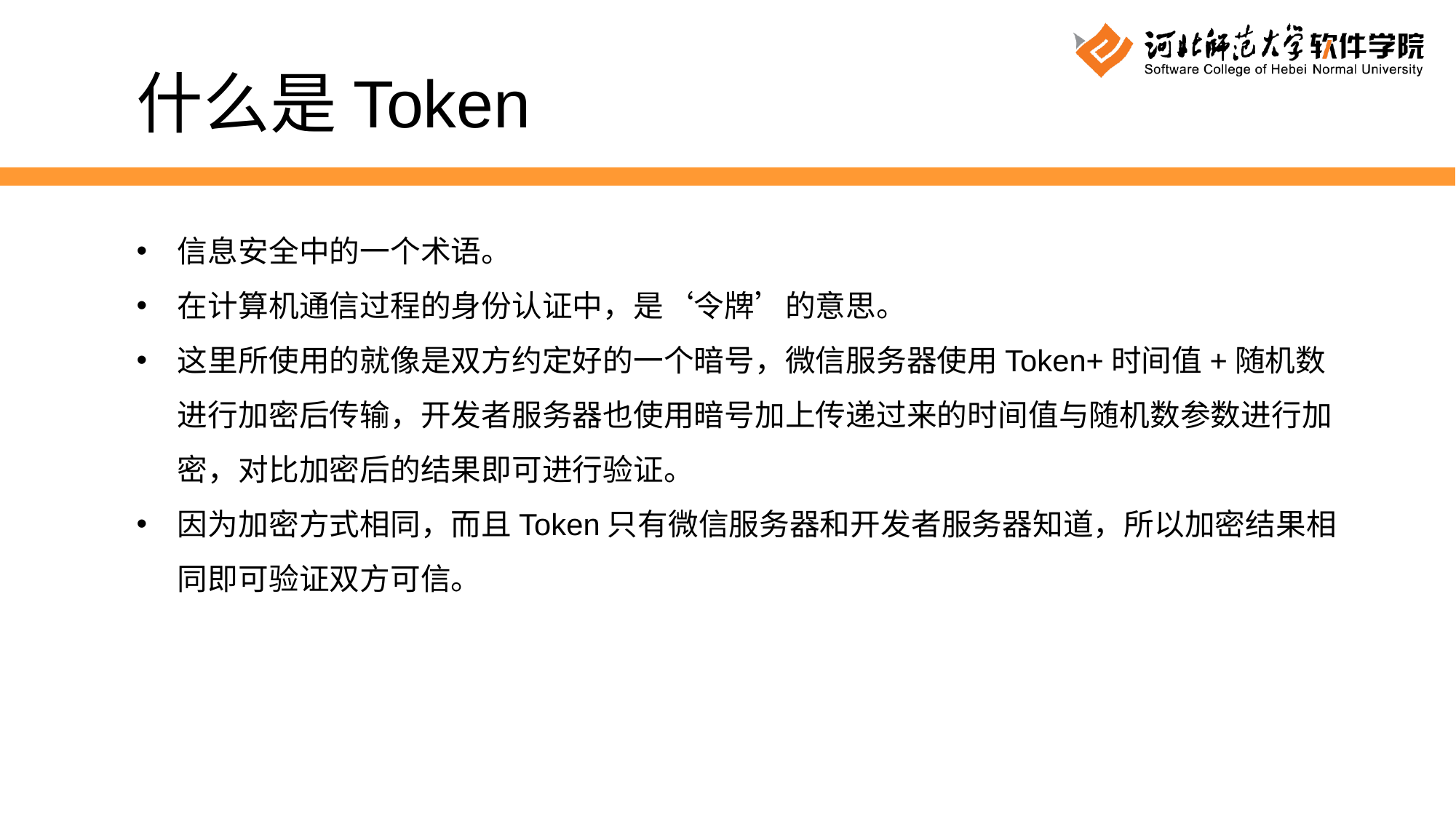

什么是Token
信息安全中的一个术语。
在计算机通信过程的身份认证中，是‘令牌’的意思。
这里所使用的就像是双方约定好的一个暗号，微信服务器使用Token+时间值+随机数进行加密后传输，开发者服务器也使用暗号加上传递过来的时间值与随机数参数进行加密，对比加密后的结果即可进行验证。
因为加密方式相同，而且Token只有微信服务器和开发者服务器知道，所以加密结果相同即可验证双方可信。